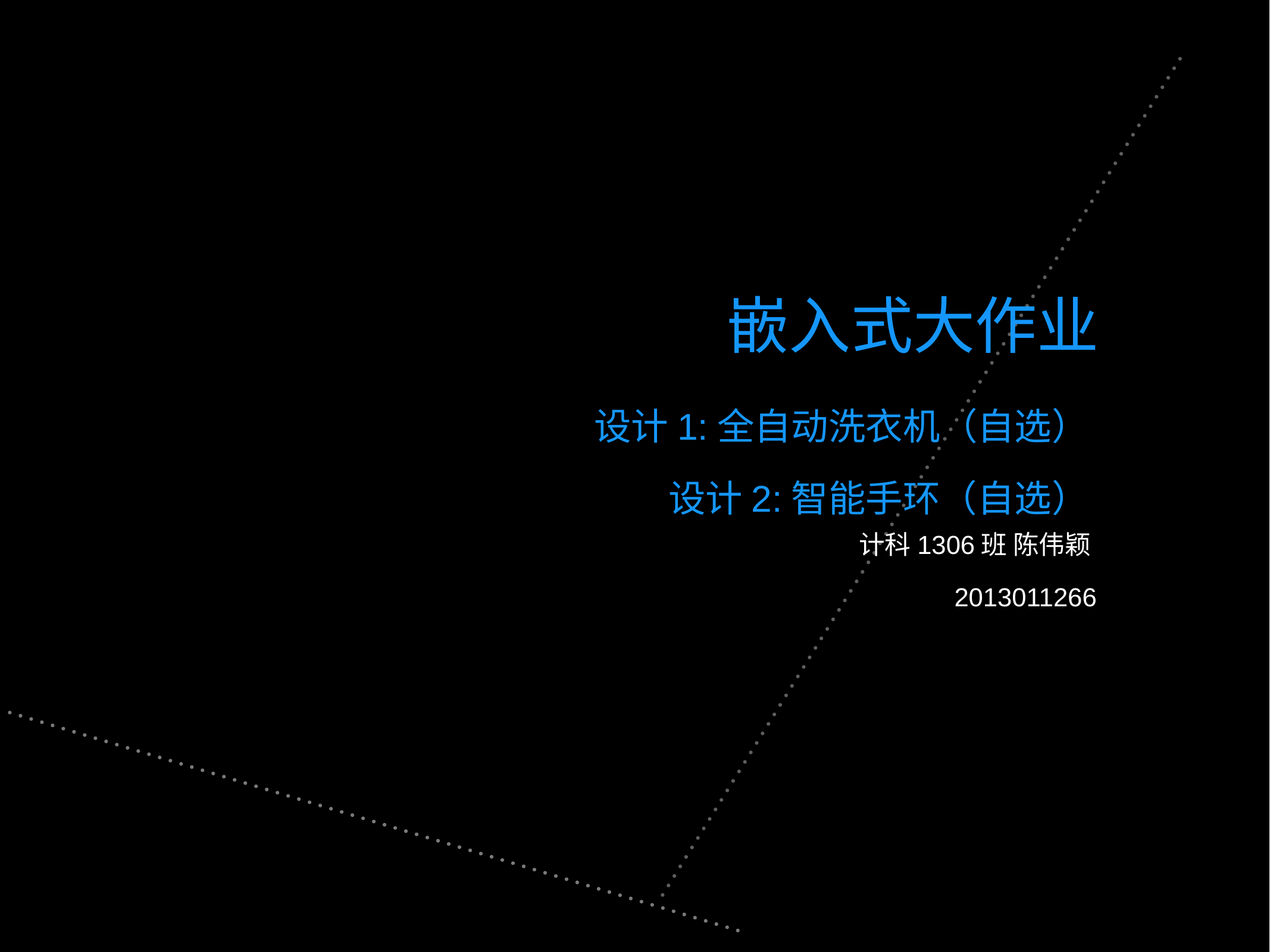

# 嵌入式大作业
设计1:全自动洗衣机（自选）
设计2:智能手环（自选）
计科1306班 陈伟颖
2013011266